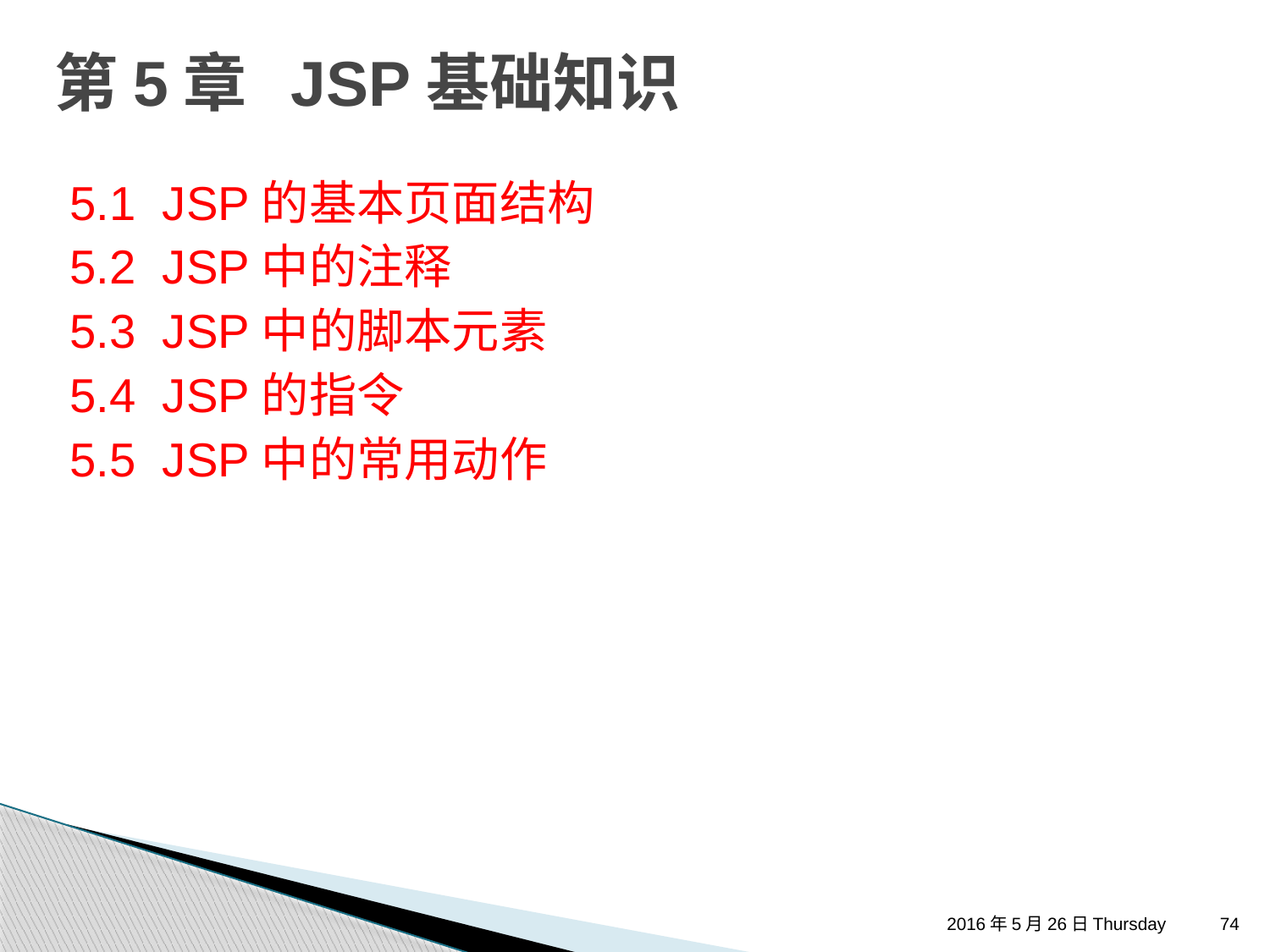

# 第5章  JSP基础知识
5.1  JSP的基本页面结构
5.2  JSP中的注释
5.3  JSP中的脚本元素
5.4  JSP的指令
5.5  JSP中的常用动作
2016年5月26日Thursday
74